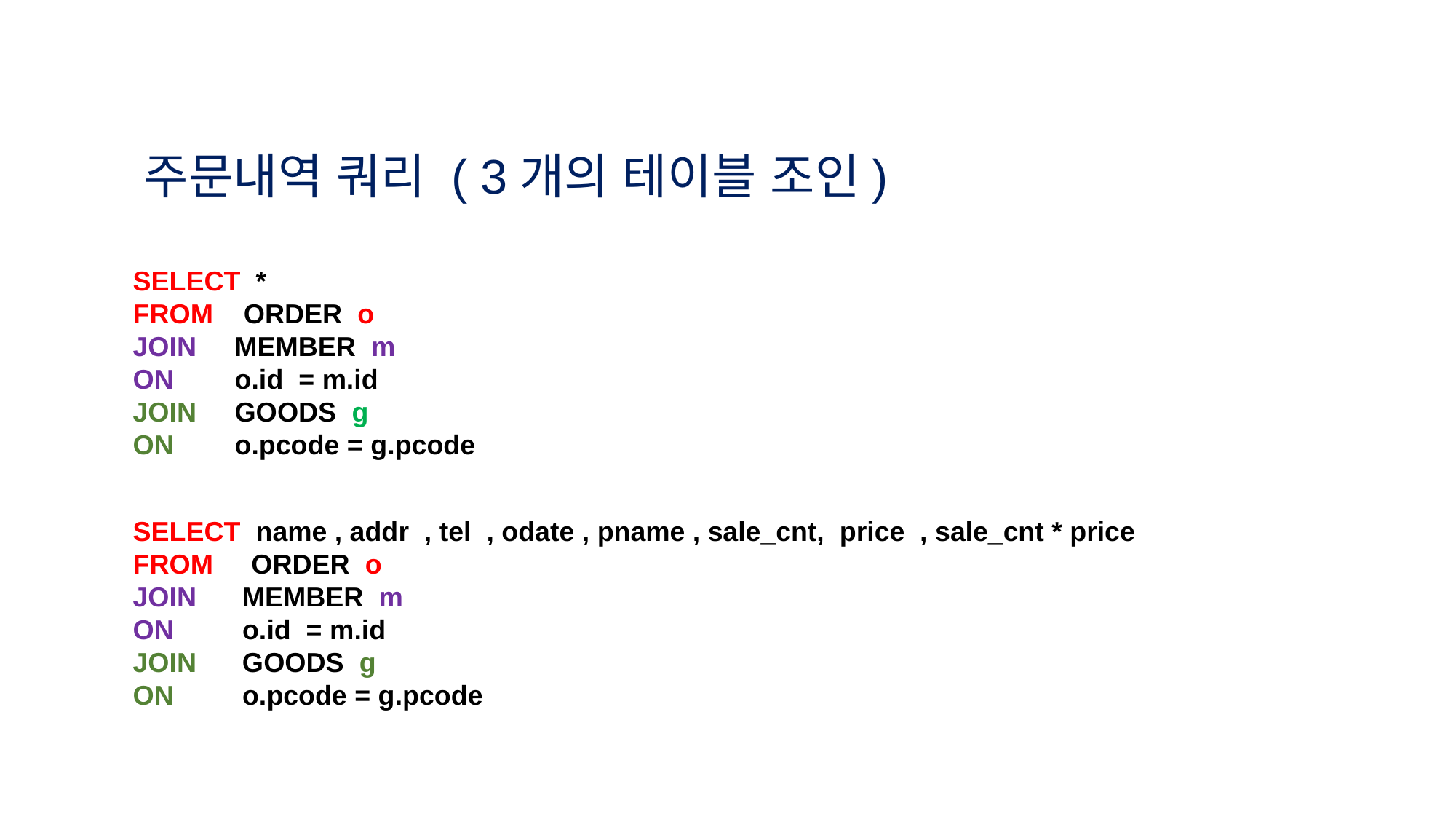

주문내역 쿼리 ( 3개의 테이블 조인)
SELECT  *
FROM    ORDER  o
JOIN     MEMBER  m
ON        o.id  = m.id
JOIN     GOODS  g
ON        o.pcode = g.pcode
SELECT  name , addr  , tel  , odate , pname , sale_cnt,  price  , sale_cnt * price
FROM     ORDER  o
JOIN      MEMBER  m
ON         o.id  = m.id
JOIN      GOODS  g
ON         o.pcode = g.pcode